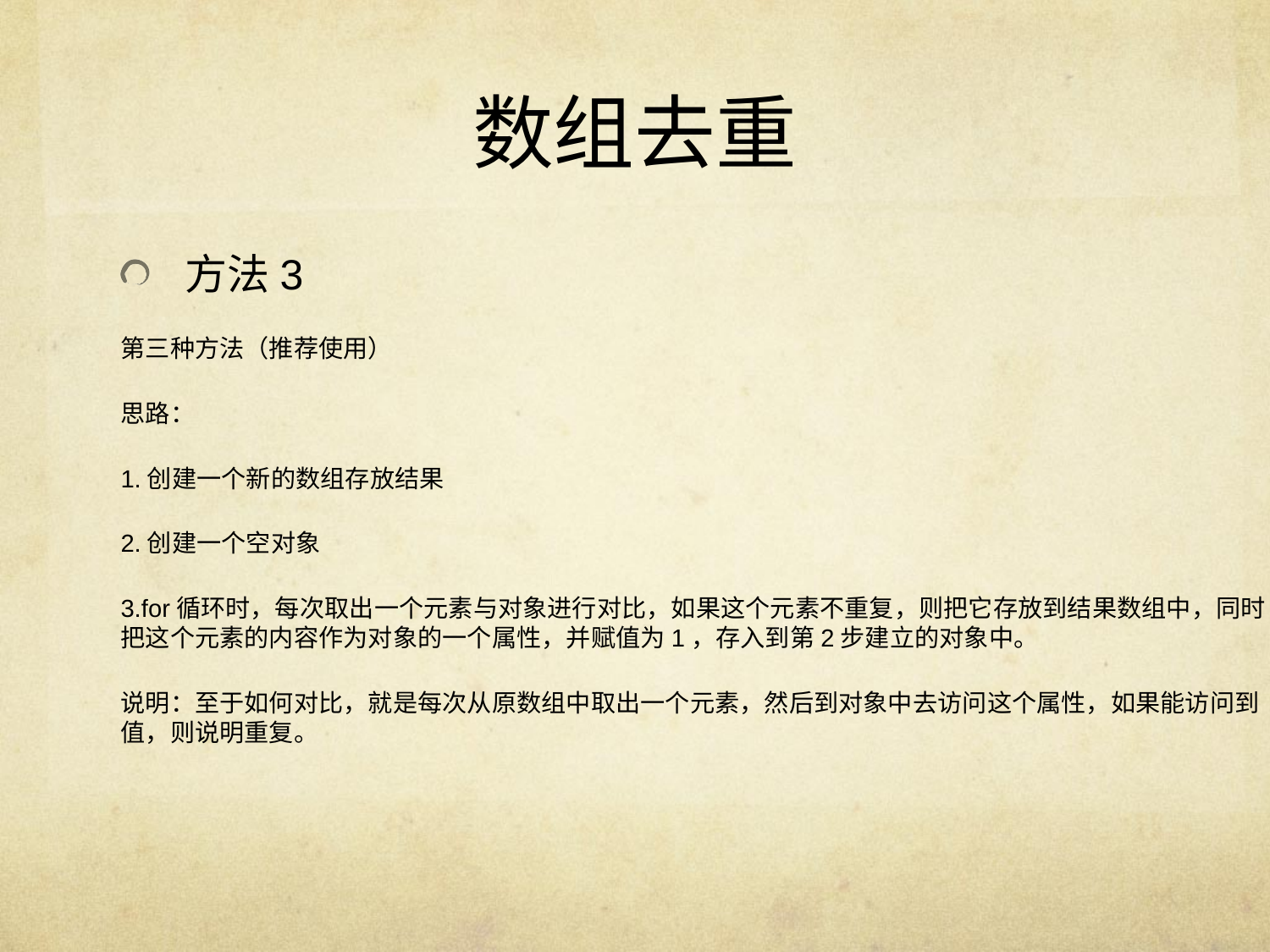

# 数组去重
方法3
第三种方法（推荐使用）
思路：
1.创建一个新的数组存放结果
2.创建一个空对象
3.for循环时，每次取出一个元素与对象进行对比，如果这个元素不重复，则把它存放到结果数组中，同时把这个元素的内容作为对象的一个属性，并赋值为1，存入到第2步建立的对象中。
说明：至于如何对比，就是每次从原数组中取出一个元素，然后到对象中去访问这个属性，如果能访问到值，则说明重复。